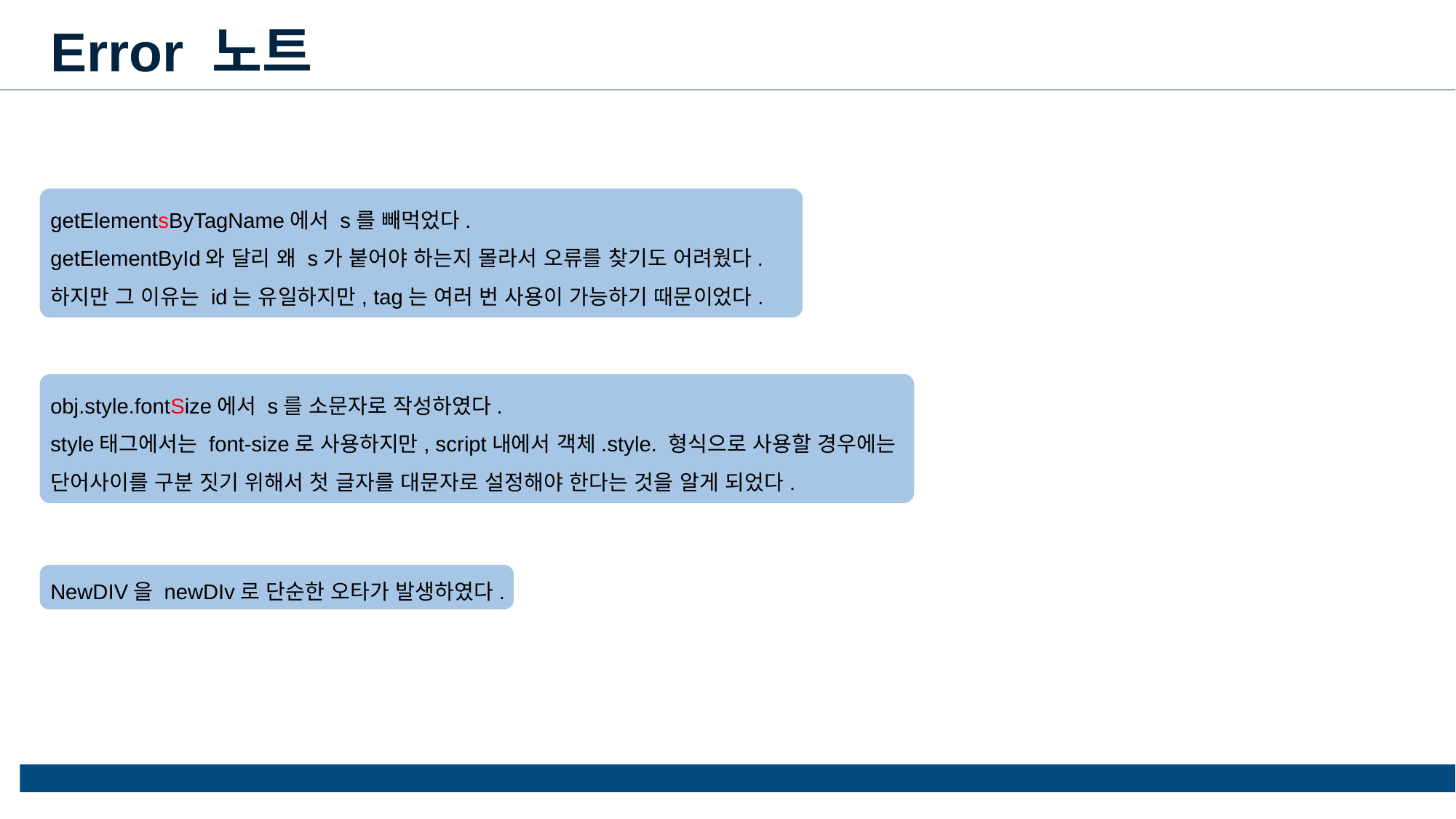

Error 노트

getElementsByTagName에서 s를 빼먹었다.
getElementById와 달리 왜 s가 붙어야 하는지 몰라서 오류를 찾기도 어려웠다.
하지만 그 이유는 id는 유일하지만, tag는 여러 번 사용이 가능하기 때문이었다.

obj.style.fontSize에서 s를 소문자로 작성하였다.
style태그에서는 font-size로 사용하지만, script내에서 객체.style. 형식으로 사용할 경우에는 단어사이를 구분 짓기 위해서 첫 글자를 대문자로 설정해야 한다는 것을 알게 되었다.
NewDIV을 newDIv로 단순한 오타가 발생하였다.